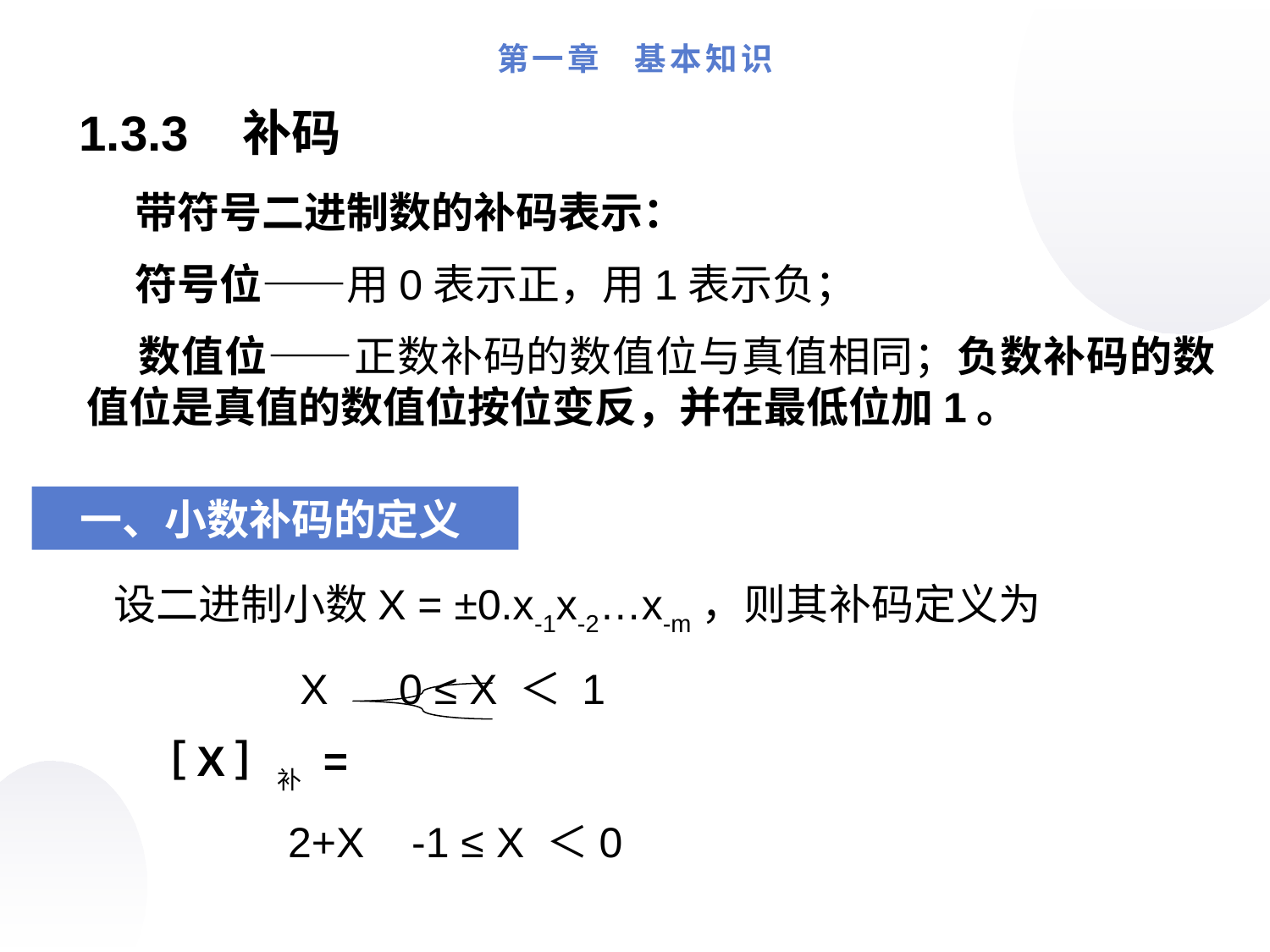

第一章   基本知识
 1.3.3   补码
    带符号二进制数的补码表示：
    符号位——用0表示正，用1表示负；
    数值位——正数补码的数值位与真值相同；负数补码的数值位是真值的数值位按位变反，并在最低位加1。
一、小数补码的定义
    设二进制小数X = ±0.x-1x-2…x-m，则其补码定义为
                  X      0 ≤ X ＜ 1
     ［X］补  =
                 2+X    -1 ≤ X ＜0

26